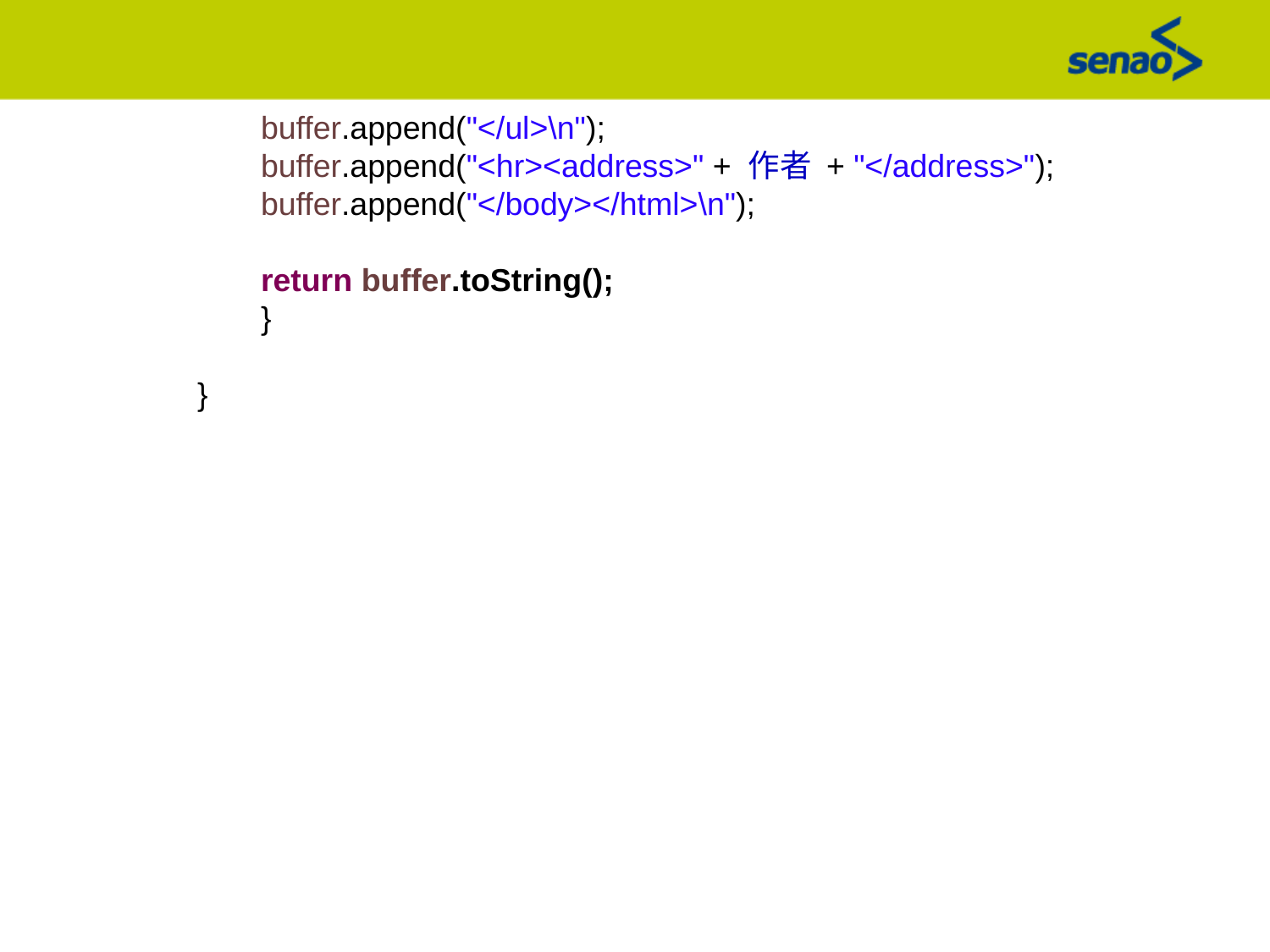

buffer.append("</ul>\n");
buffer.append("<hr><address>" + 作者 + "</address>");
buffer.append("</body></html>\n");

return buffer.toString();
}

}